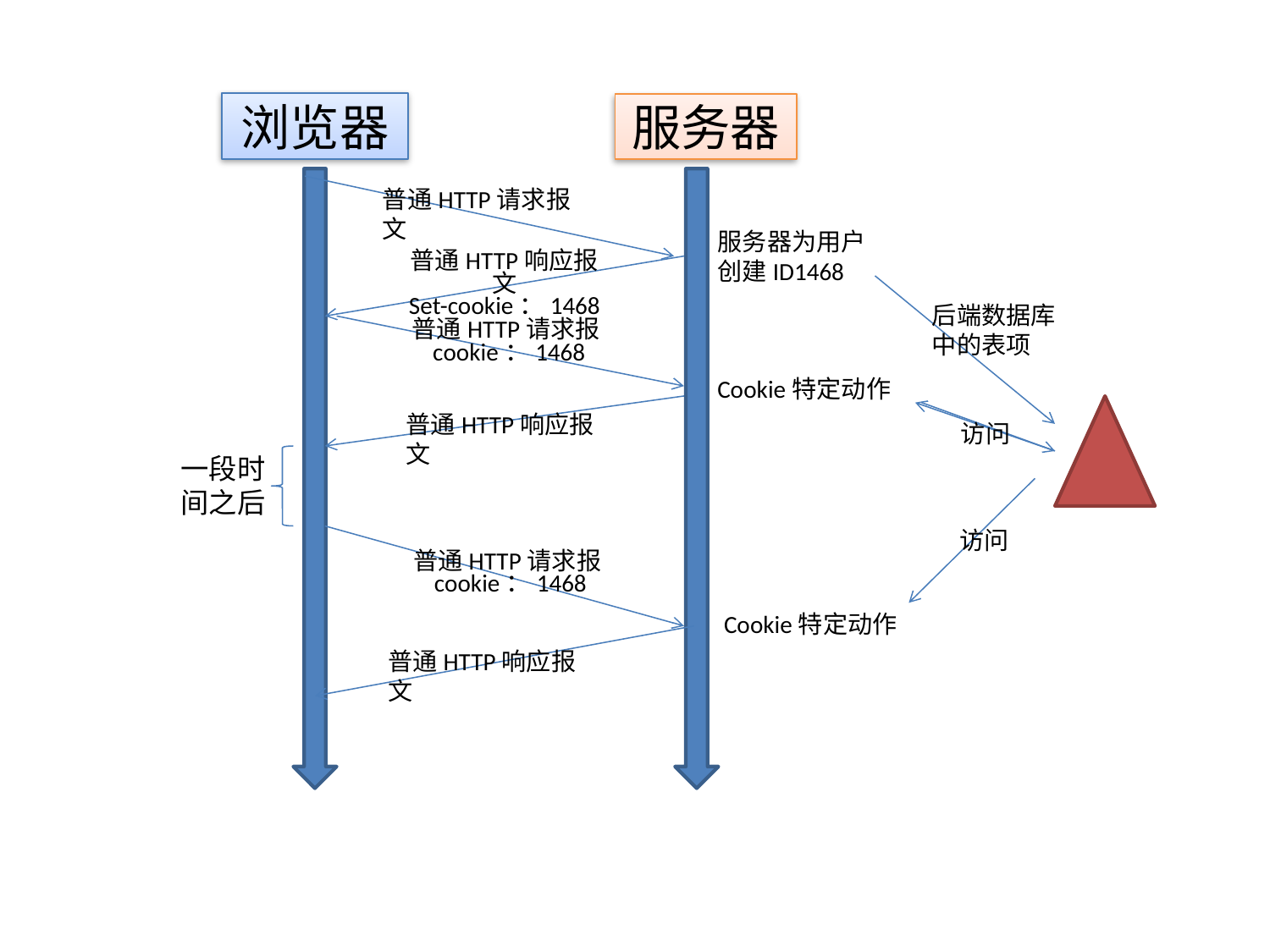

浏览器
服务器

普通HTTP请求报文
服务器为用户
创建ID1468
普通HTTP响应报文
Set-cookie：1468
后端数据库中的表项
普通HTTP请求报cookie：1468
Cookie特定动作

普通HTTP响应报文
访问
一段时间之后

访问
普通HTTP请求报cookie：1468
Cookie特定动作
普通HTTP响应报文